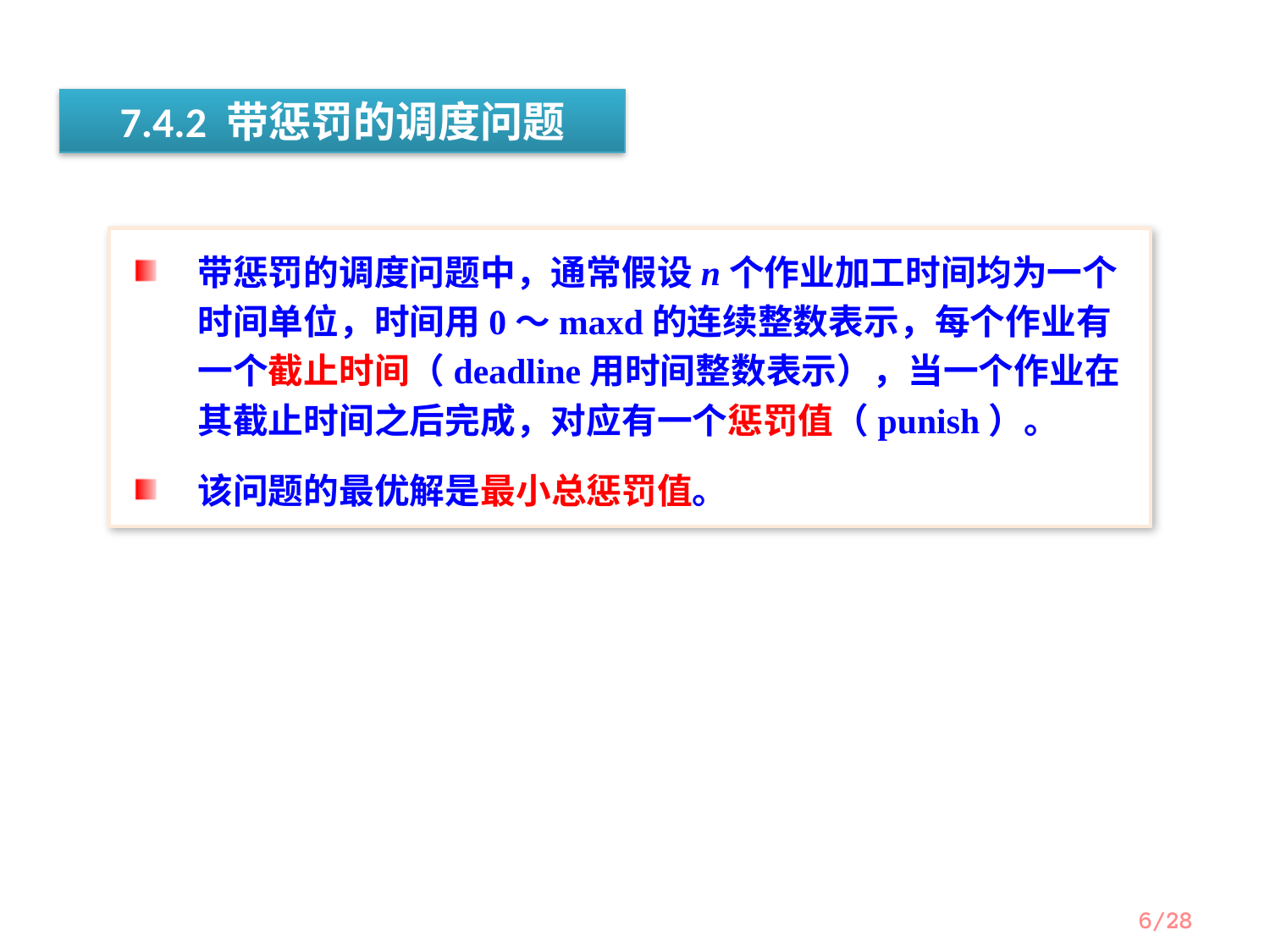

7.4.2 带惩罚的调度问题
带惩罚的调度问题中，通常假设n个作业加工时间均为一个时间单位，时间用0～maxd的连续整数表示，每个作业有一个截止时间（deadline用时间整数表示），当一个作业在其截止时间之后完成，对应有一个惩罚值（punish）。
该问题的最优解是最小总惩罚值。
6/28